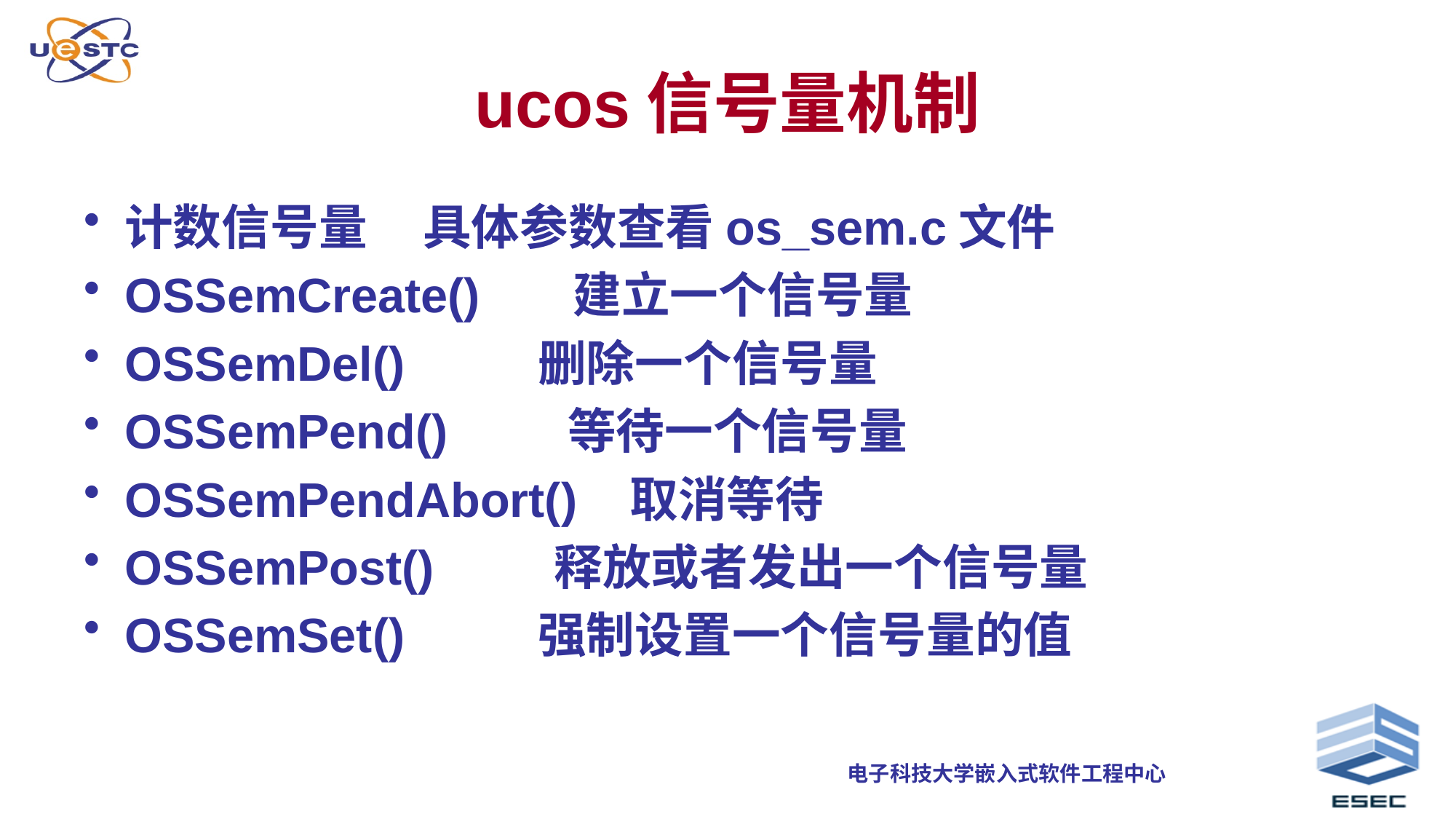

# ucos信号量机制
计数信号量     具体参数查看os_sem.c文件
OSSemCreate()      建立一个信号量
OSSemDel()         删除一个信号量
OSSemPend()        等待一个信号量
OSSemPendAbort()   取消等待
OSSemPost()        释放或者发出一个信号量
OSSemSet()         强制设置一个信号量的值